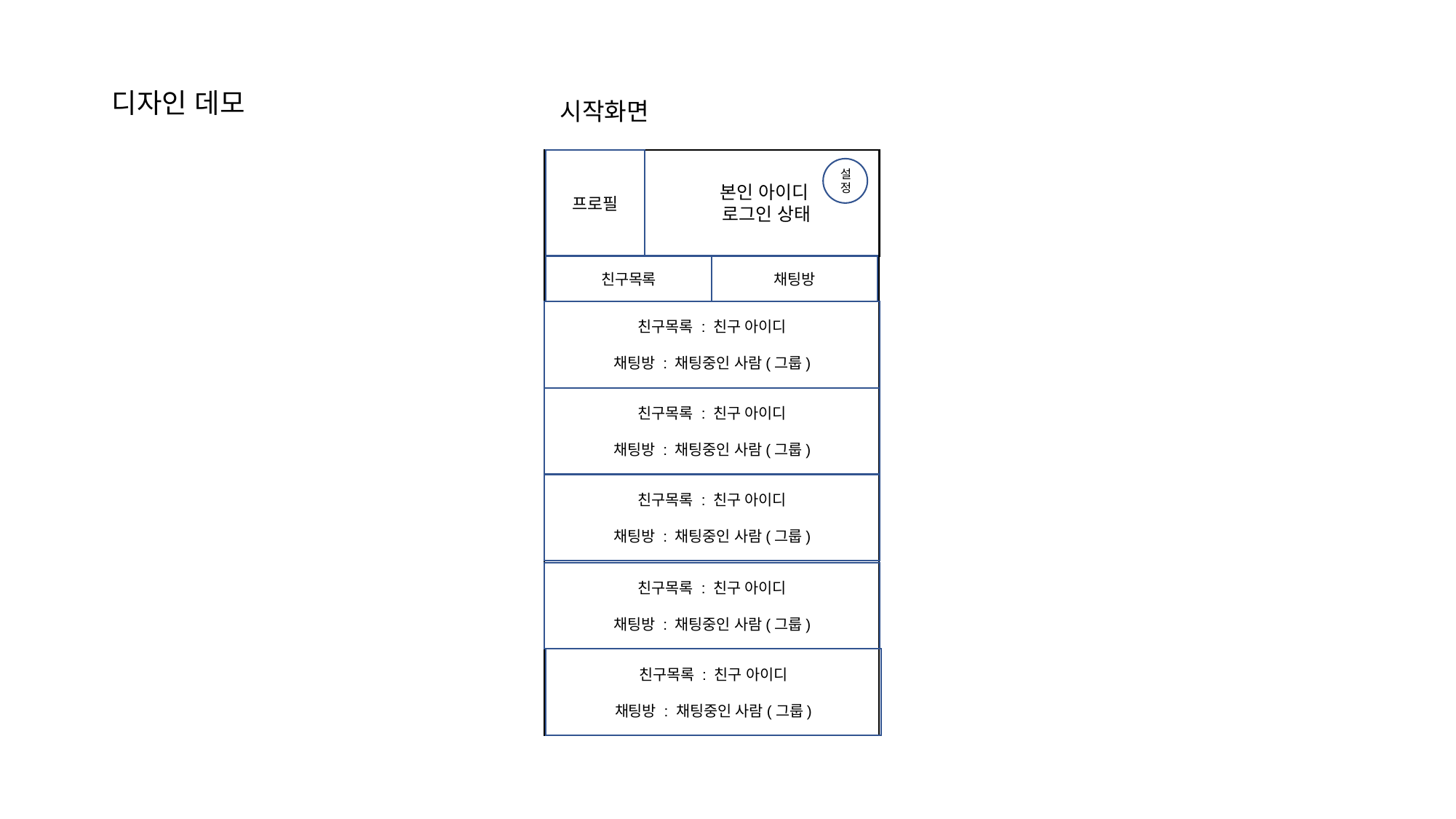

디자인 데모
시작화면

	본인 아이디
	로그인 상태
프로필
설정
친구목록
채팅방
친구목록 : 친구 아이디

채팅방 : 채팅중인 사람(그룹)
친구목록 : 친구 아이디

채팅방 : 채팅중인 사람(그룹)
친구목록 : 친구 아이디

채팅방 : 채팅중인 사람(그룹)
친구목록 : 친구 아이디

채팅방 : 채팅중인 사람(그룹)
친구목록 : 친구 아이디

채팅방 : 채팅중인 사람(그룹)